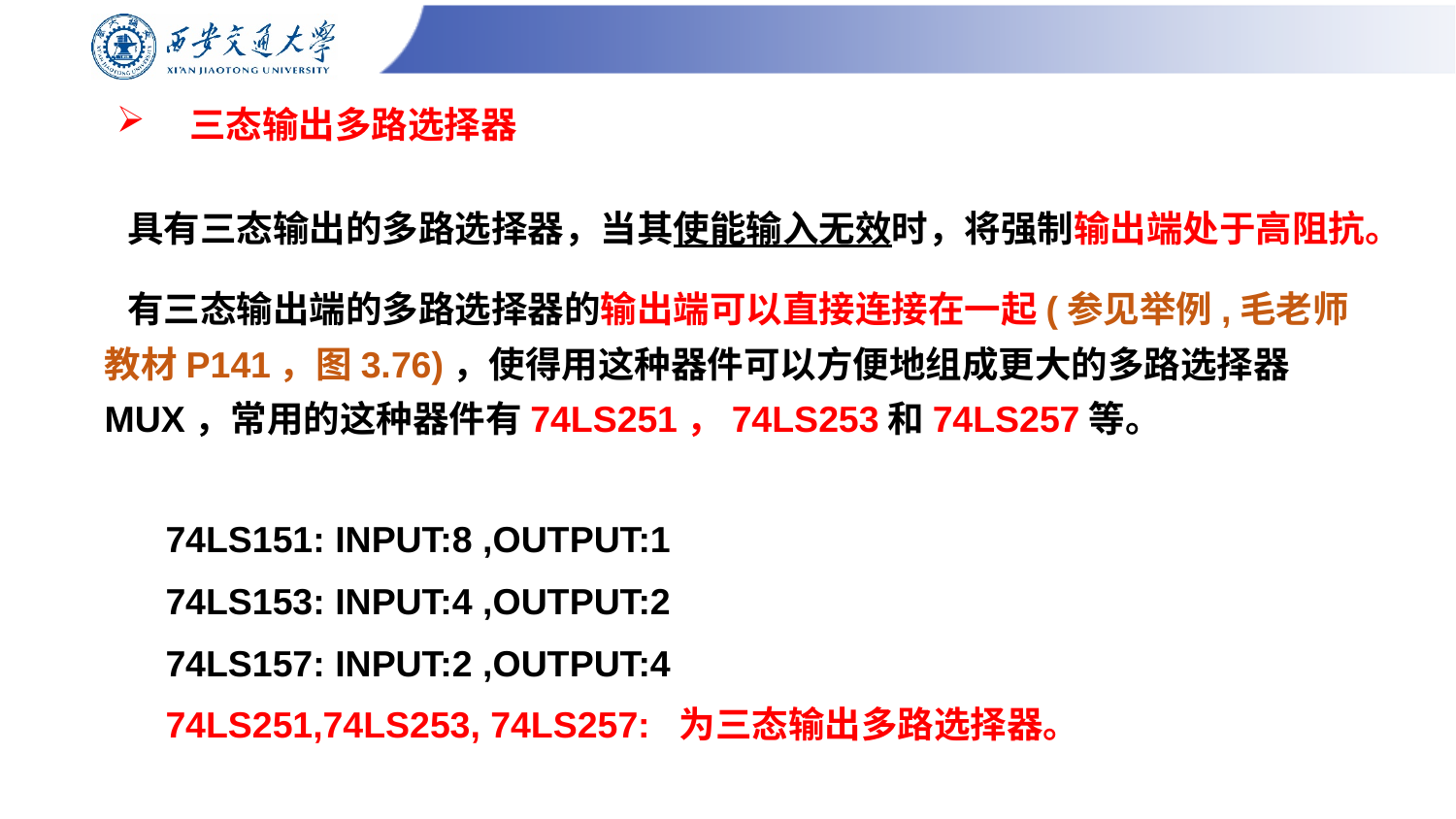

# 三态输出多路选择器
     具有三态输出的多路选择器，当其使能输入无效时，将强制输出端处于高阻抗。
     有三态输出端的多路选择器的输出端可以直接连接在一起(参见举例,毛老师教材P141，图3.76)，使得用这种器件可以方便地组成更大的多路选择器 MUX，常用的这种器件有74LS251，74LS253和74LS257等。
74LS151: INPUT:8 ,OUTPUT:1
74LS153: INPUT:4 ,OUTPUT:2
74LS157: INPUT:2 ,OUTPUT:4
74LS251,74LS253, 74LS257:  为三态输出多路选择器。